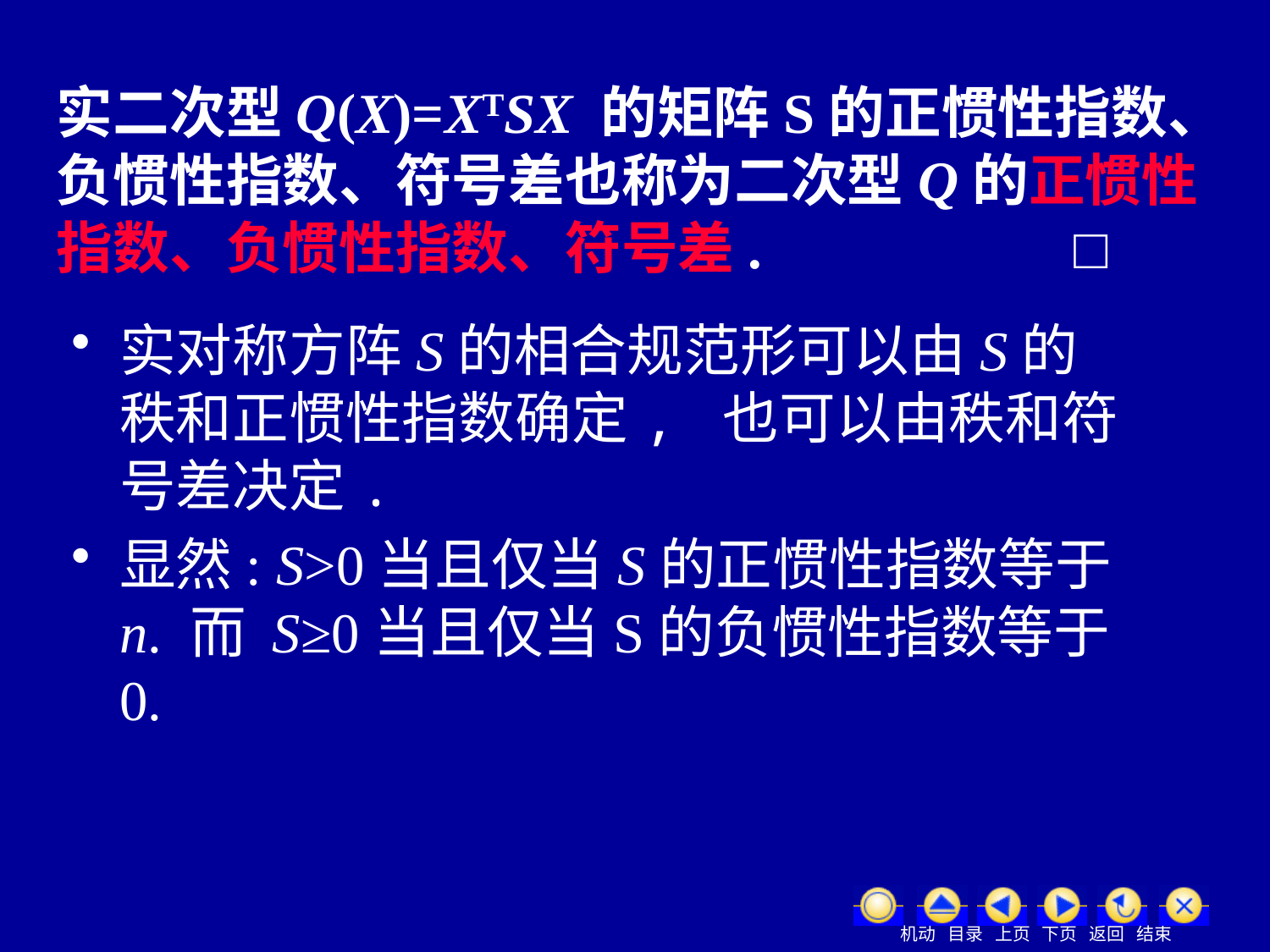

实二次型Q(X)=XTSX 的矩阵S的正惯性指数、负惯性指数、符号差也称为二次型Q的正惯性指数、负惯性指数、符号差.                      □
实对称方阵S的相合规范形可以由S的秩和正惯性指数确定, 也可以由秩和符号差决定.
显然: S>0当且仅当S的正惯性指数等于n. 而 S≥0当且仅当S的负惯性指数等于0.